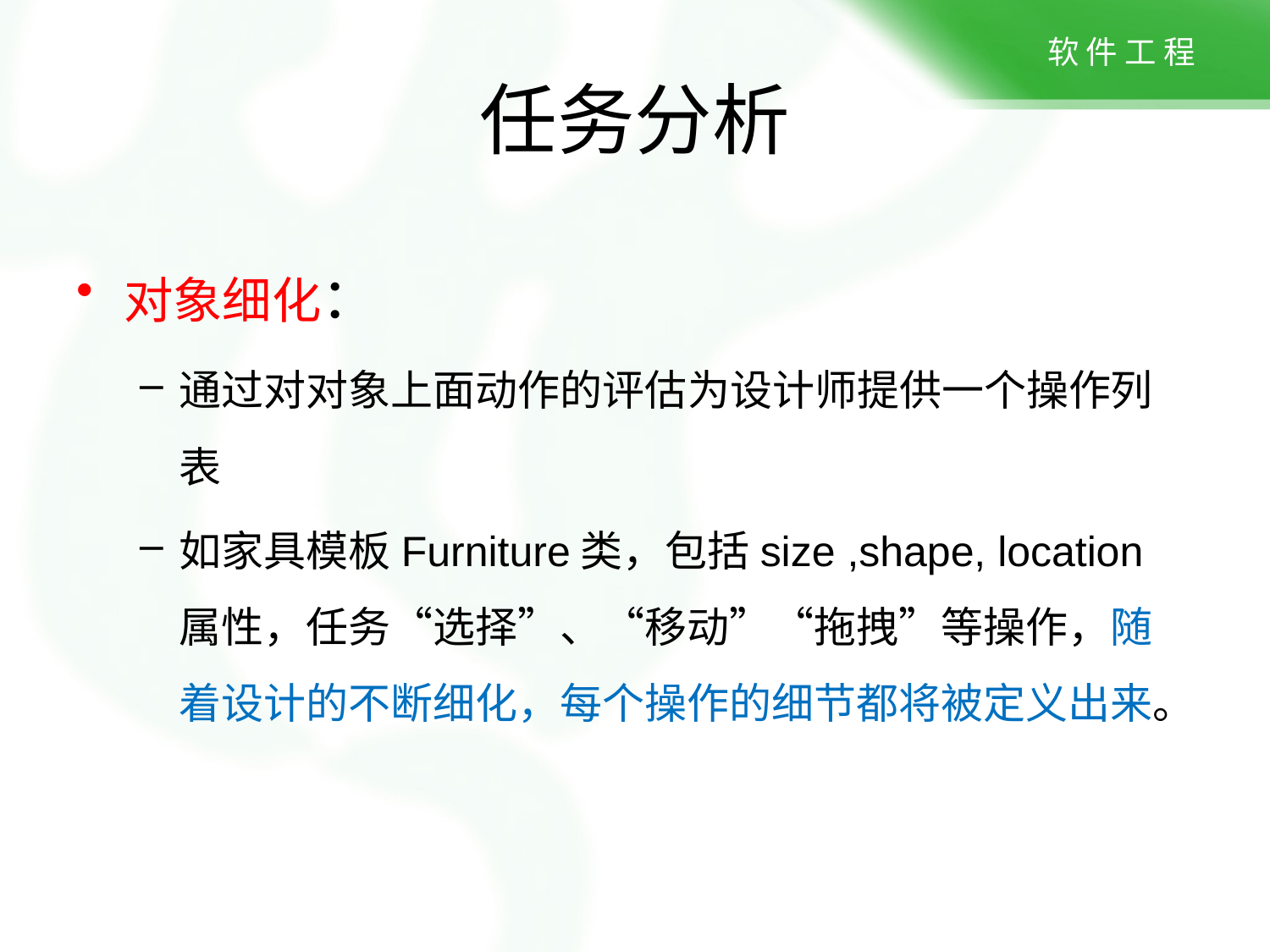

# 任务分析
对象细化：
通过对对象上面动作的评估为设计师提供一个操作列表
如家具模板Furniture类，包括size ,shape, location属性，任务“选择”、“移动”“拖拽”等操作，随着设计的不断细化，每个操作的细节都将被定义出来。